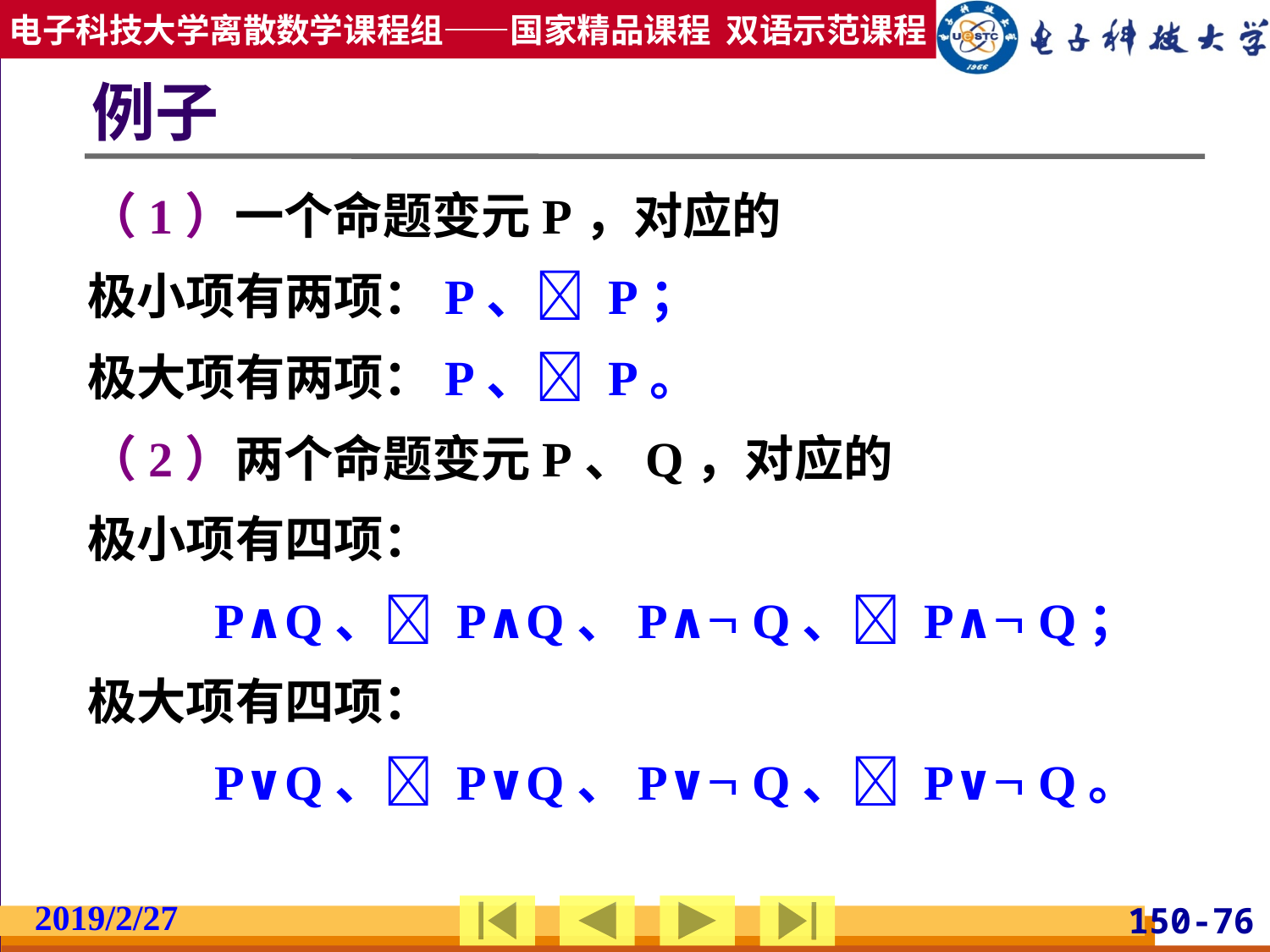

# 例子
（1）一个命题变元P，对应的
极小项有两项：P、¬ P；
极大项有两项：P、¬ P。
（2）两个命题变元P、Q，对应的
极小项有四项：
P∧Q、¬ P∧Q、P∧¬ Q、¬ P∧¬ Q；
极大项有四项：
P∨Q、¬ P∨Q、P∨¬ Q、¬ P∨¬ Q。
2019/2/27